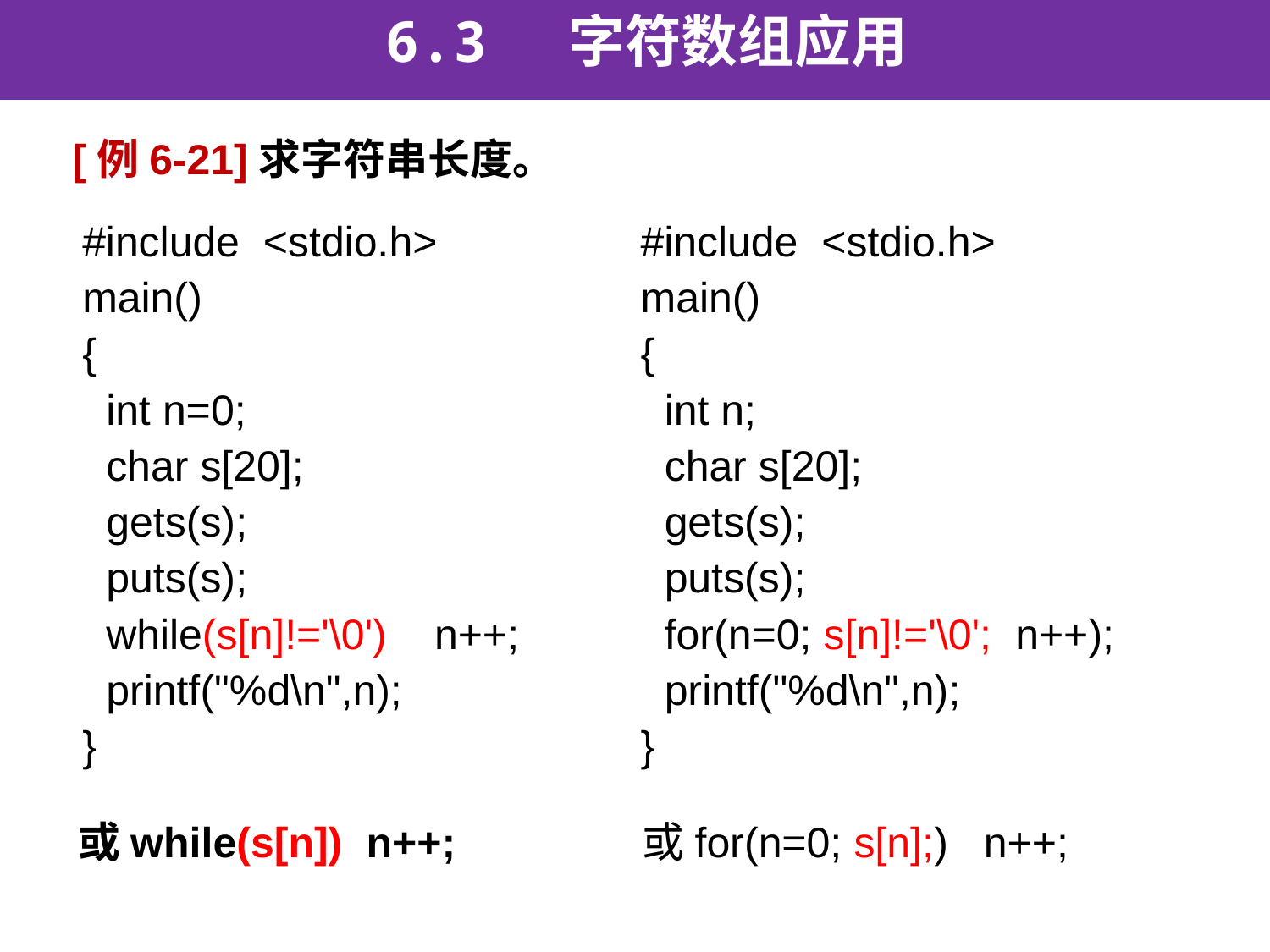

6.3  字符数组应用
[例6-21]求字符串长度。
#include  <stdio.h>
main()
{
  int n=0;
  char s[20];
  gets(s);
  puts(s);
  while(s[n]!='\0')    n++;
  printf("%d\n",n);
}
#include  <stdio.h>
main()
{
  int n;
  char s[20];
  gets(s);
  puts(s);
  for(n=0; s[n]!='\0';  n++);
  printf("%d\n",n);
}
或while(s[n])  n++;
或for(n=0; s[n];)   n++;